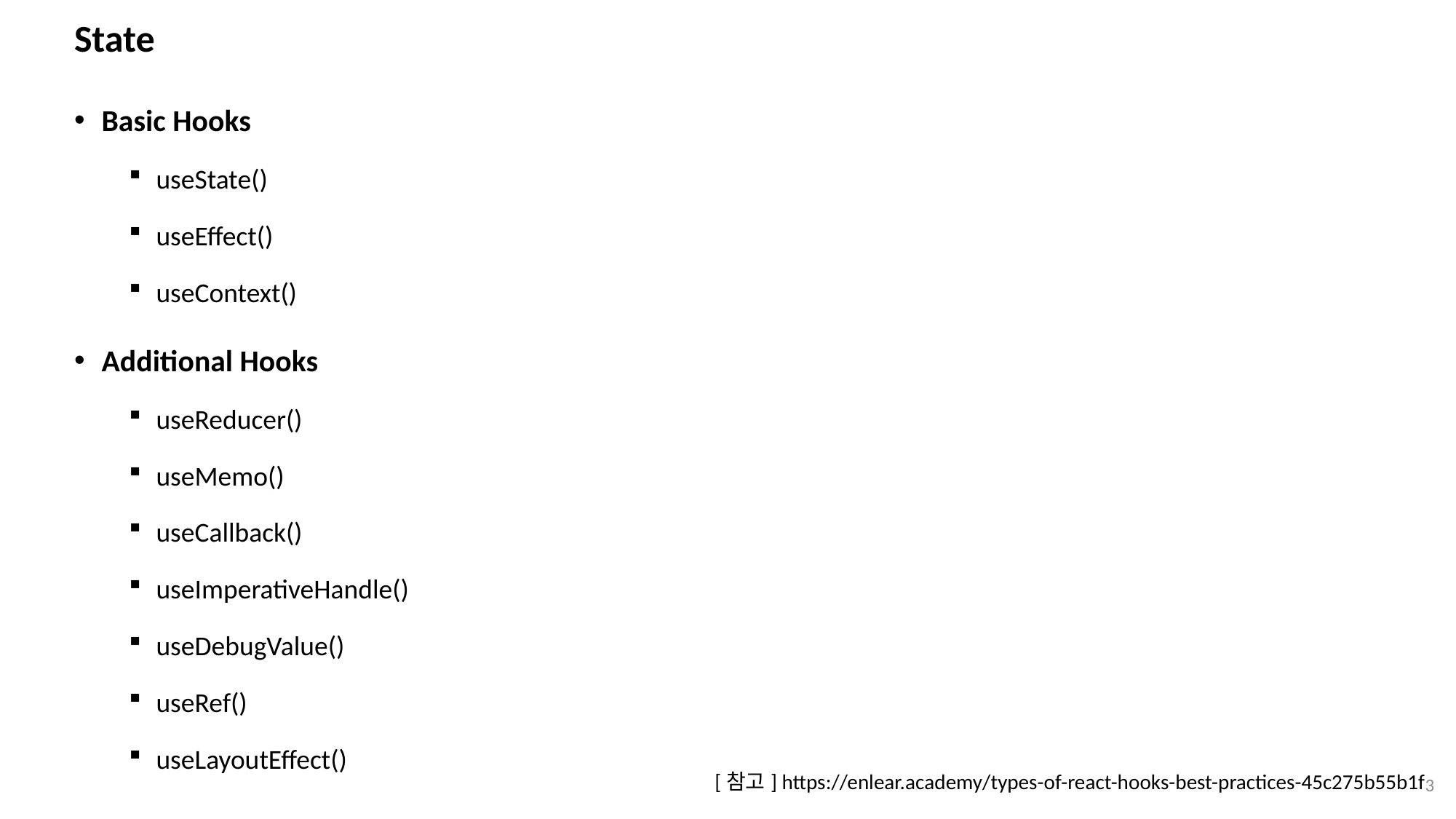

# State
Basic Hooks
useState()
useEffect()
useContext()
Additional Hooks
useReducer()
useMemo()
useCallback()
useImperativeHandle()
useDebugValue()
useRef()
useLayoutEffect()
3
[참고] https://enlear.academy/types-of-react-hooks-best-practices-45c275b55b1f